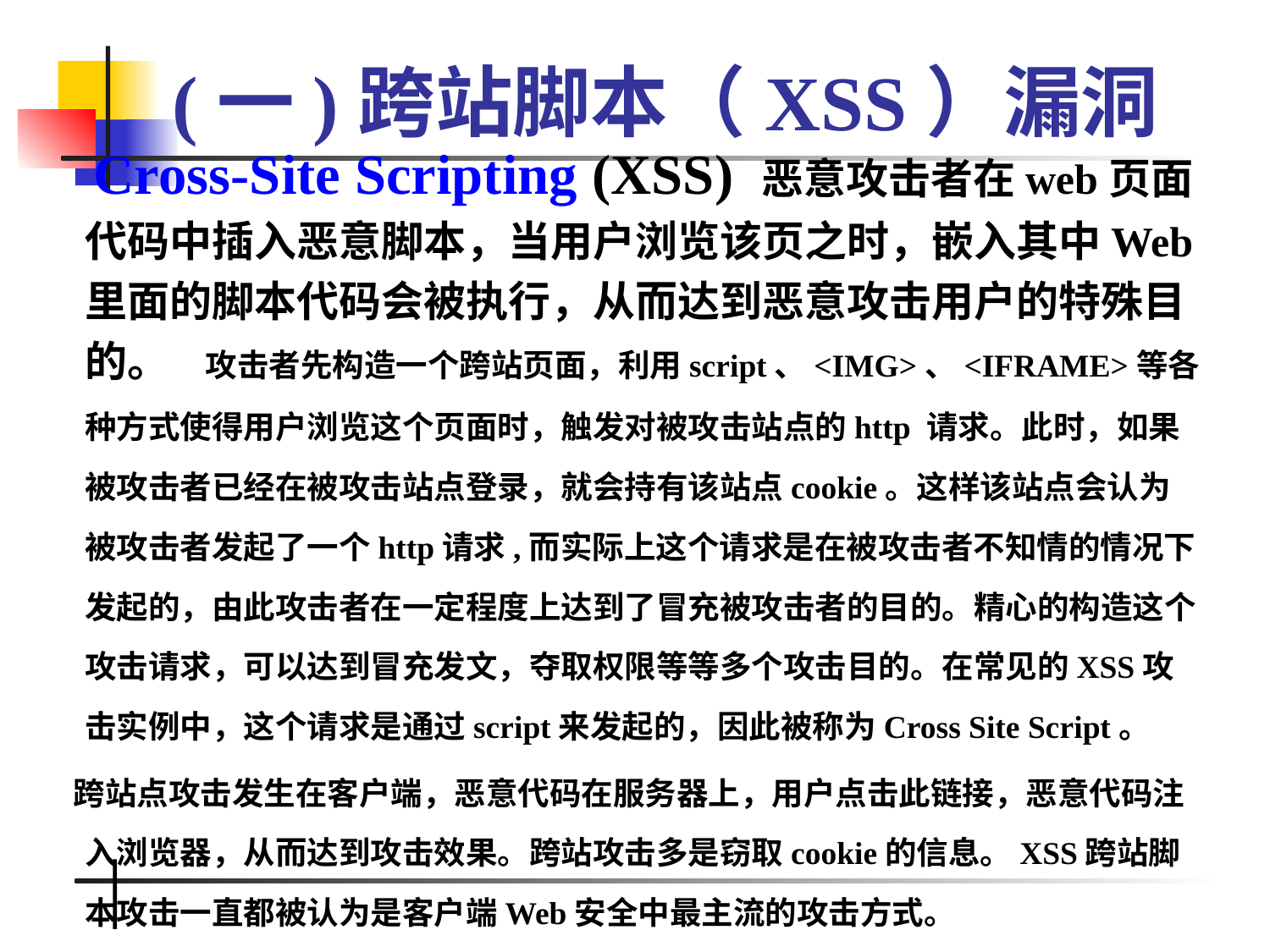

# (一)跨站脚本（XSS）漏洞
    Cross-Site Scripting (XSS) 恶意攻击者在web页面代码中插入恶意脚本，当用户浏览该页之时，嵌入其中Web里面的脚本代码会被执行，从而达到恶意攻击用户的特殊目的。     攻击者先构造一个跨站页面，利用script、<IMG>、<IFRAME>等各种方式使得用户浏览这个页面时，触发对被攻击站点的http 请求。此时，如果被攻击者已经在被攻击站点登录，就会持有该站点cookie。这样该站点会认为被攻击者发起了一个http请求,而实际上这个请求是在被攻击者不知情的情况下发起的，由此攻击者在一定程度上达到了冒充被攻击者的目的。精心的构造这个攻击请求，可以达到冒充发文，夺取权限等等多个攻击目的。在常见的XSS攻击实例中，这个请求是通过script来发起的，因此被称为Cross Site Script。
    跨站点攻击发生在客户端，恶意代码在服务器上，用户点击此链接，恶意代码注入浏览器，从而达到攻击效果。跨站攻击多是窃取cookie的信息。XSS跨站脚本攻击一直都被认为是客户端Web安全中最主流的攻击方式。